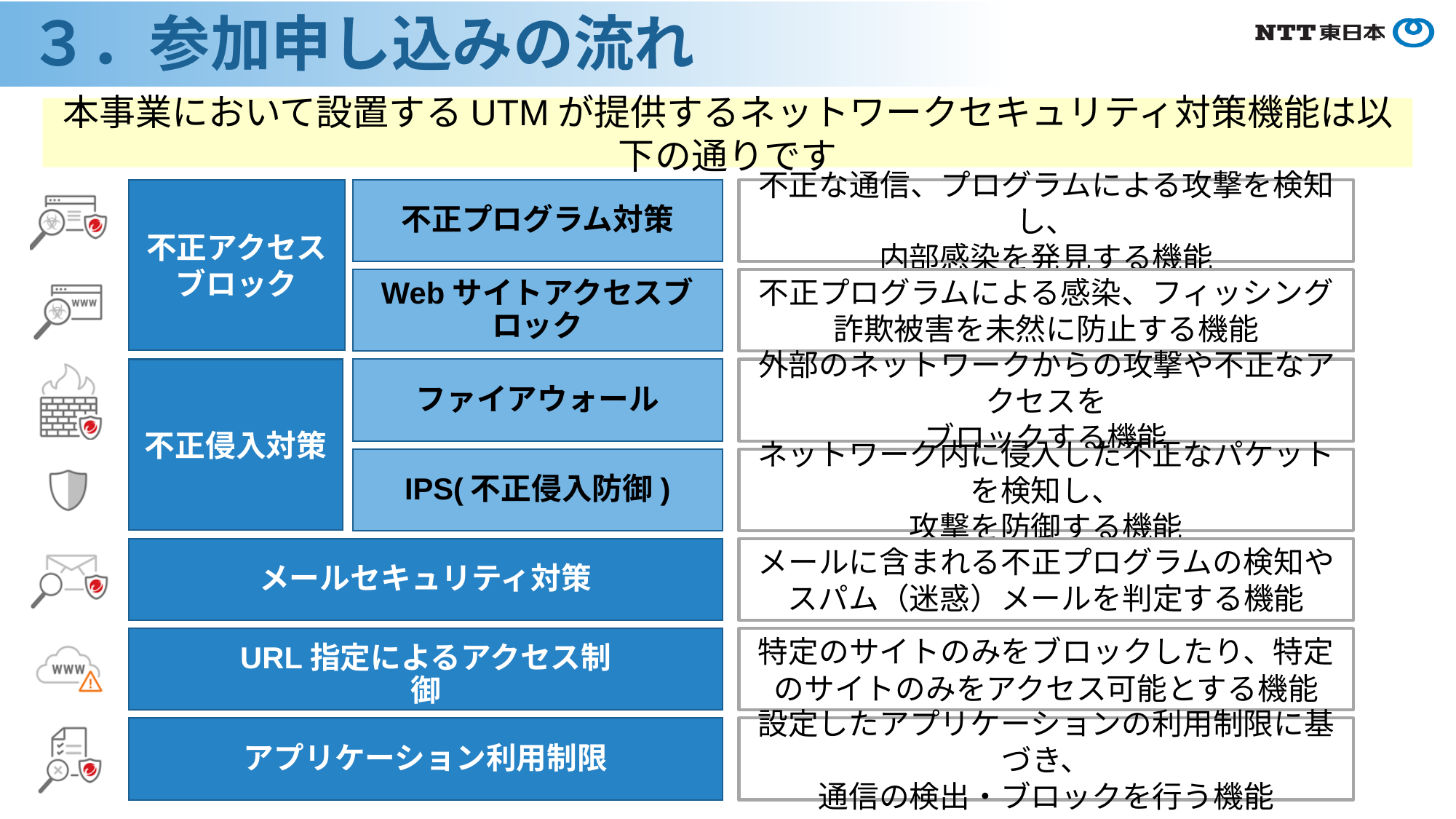

３．参加申し込みの流れ
本事業において設置するUTMが提供するネットワークセキュリティ対策機能は以下の通りです

不正アクセス
ブロック
不正プログラム対策

不正な通信、プログラムによる攻撃を検知し、
内部感染を発見する機能

Webサイトアクセスブロック
不正プログラムによる感染、フィッシング詐欺被害を未然に防止する機能

不正侵入対策
ファイアウォール

外部のネットワークからの攻撃や不正なアクセスを
ブロックする機能

IPS(不正侵入防御)

ネットワーク内に侵入した不正なパケットを検知し、
攻撃を防御する機能

メールセキュリティ対策
メールに含まれる不正プログラムの検知や
スパム（迷惑）メールを判定する機能

URL指定によるアクセス制御
特定のサイトのみをブロックしたり、特定のサイトのみをアクセス可能とする機能

アプリケーション利用制限

設定したアプリケーションの利用制限に基づき、
通信の検出・ブロックを行う機能